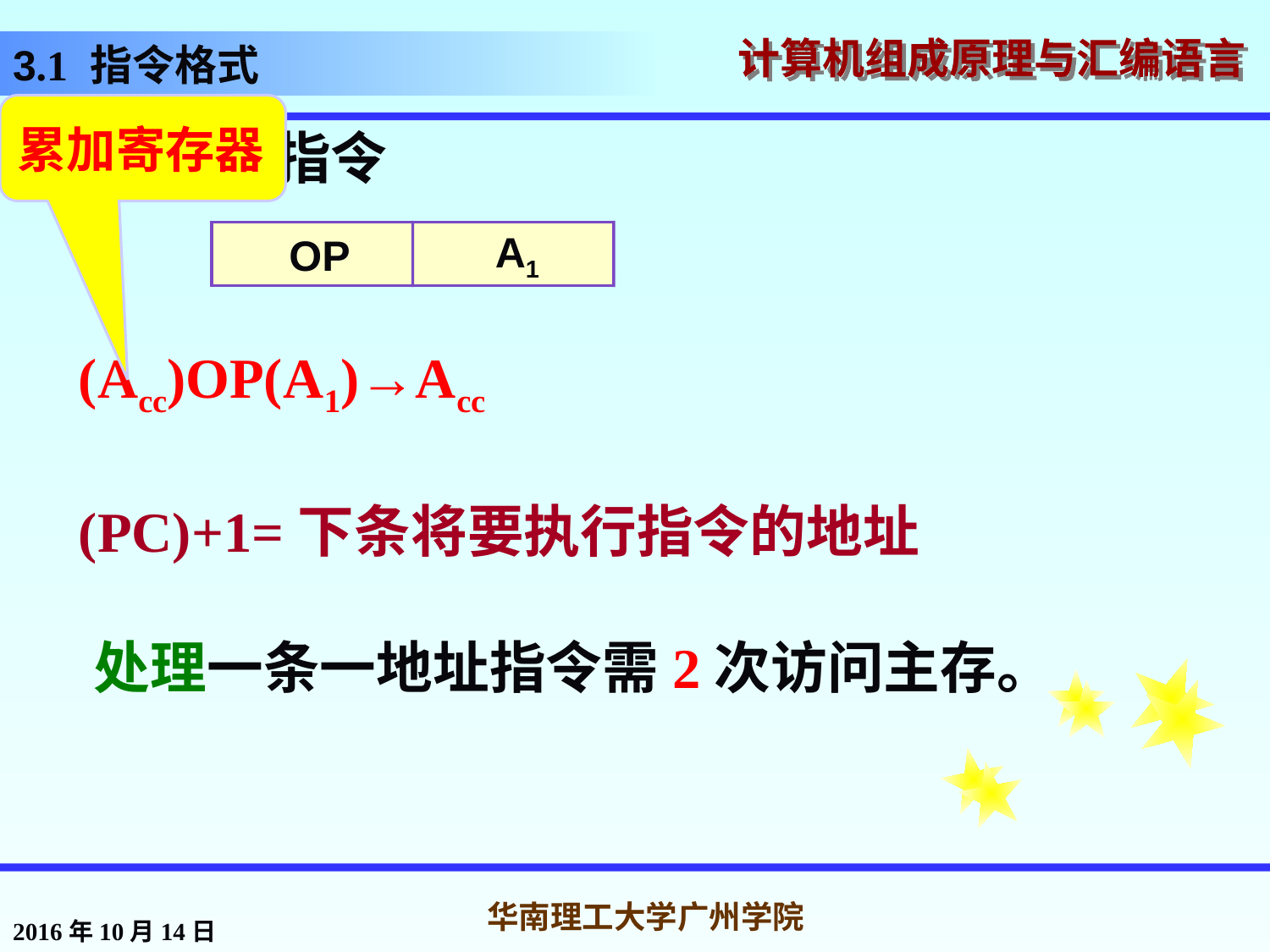

3.1 指令格式
累加寄存器
4.一地址指令

OP

A1

(Acc)OP(A1)→Acc
(PC)+1=下条将要执行指令的地址
 处理一条一地址指令需2次访问主存。
2016年10月14日
华南理工大学广州学院